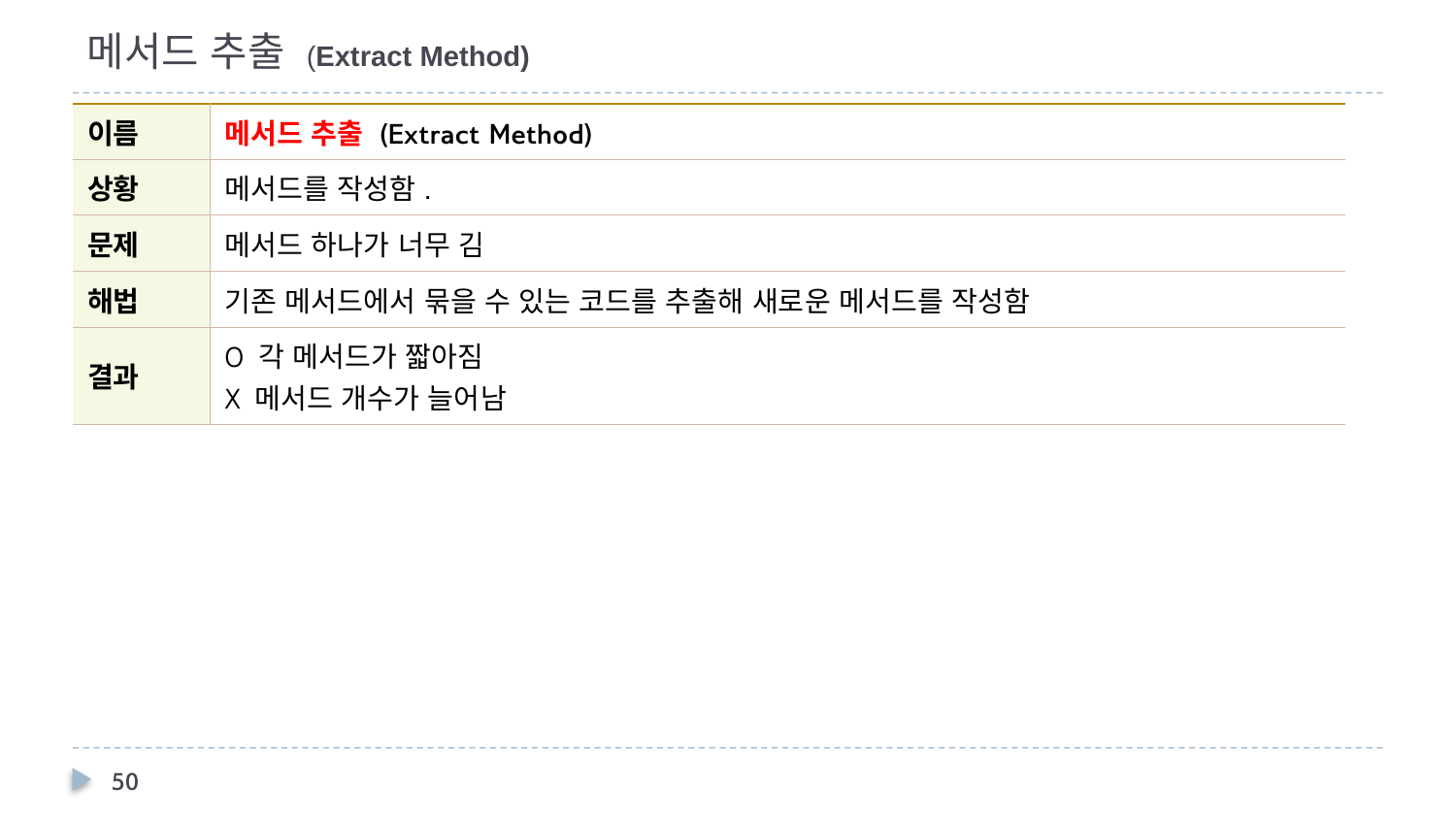

# 메서드 추출 (Extract Method)
| 이름 | 메서드 추출 (Extract Method) |
| --- | --- |
| 상황 | 메서드를 작성함. |
| 문제 | 메서드 하나가 너무 김 |
| 해법 | 기존 메서드에서 묶을 수 있는 코드를 추출해 새로운 메서드를 작성함 |
| 결과 | O 각 메서드가 짧아짐 X 메서드 개수가 늘어남 |
50